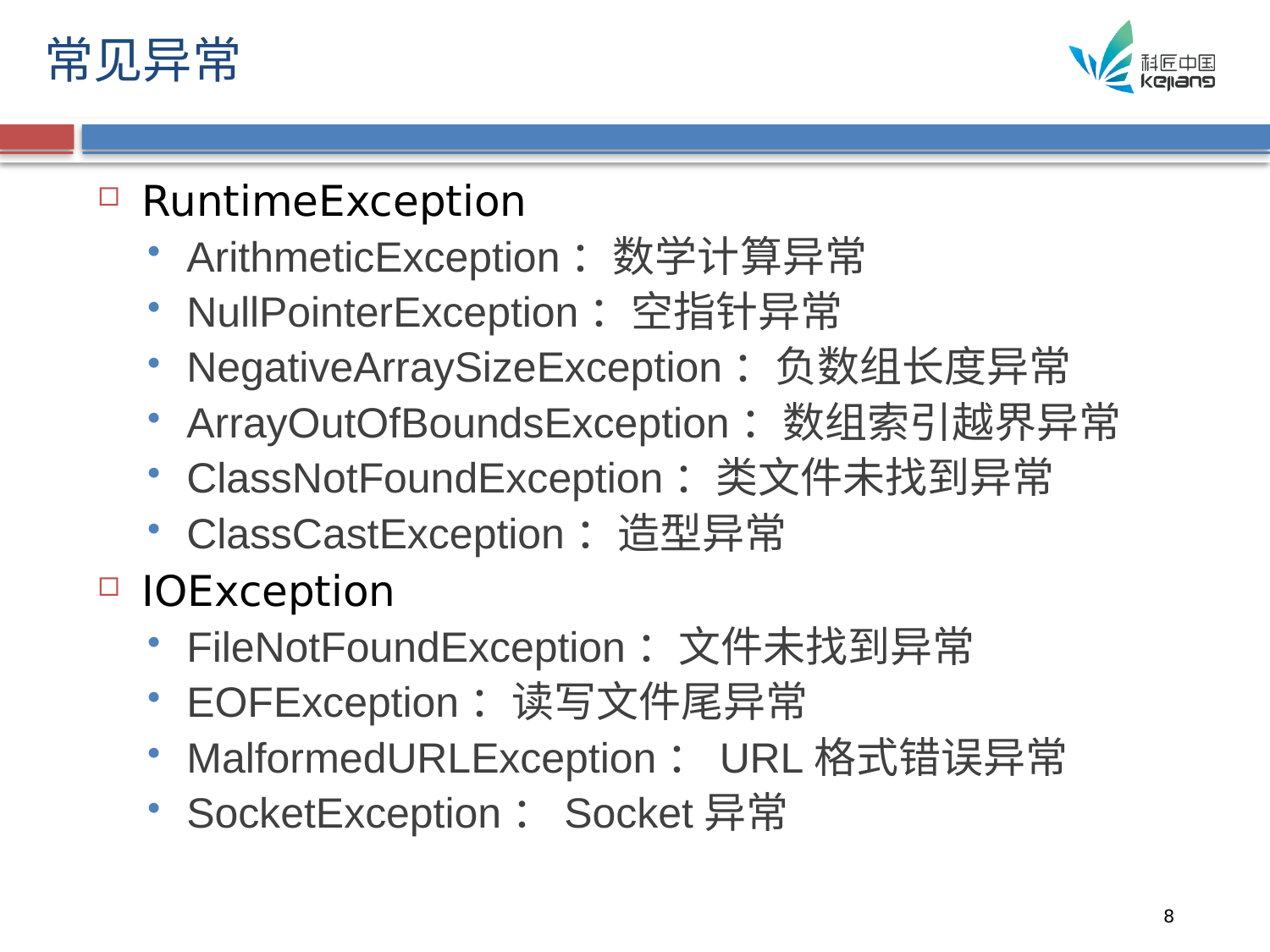

# 常见异常
RuntimeException
ArithmeticException：数学计算异常
NullPointerException：空指针异常
NegativeArraySizeException：负数组长度异常
ArrayOutOfBoundsException：数组索引越界异常
ClassNotFoundException：类文件未找到异常
ClassCastException：造型异常
IOException
FileNotFoundException：文件未找到异常
EOFException：读写文件尾异常
MalformedURLException：URL格式错误异常
SocketException：Socket异常
8